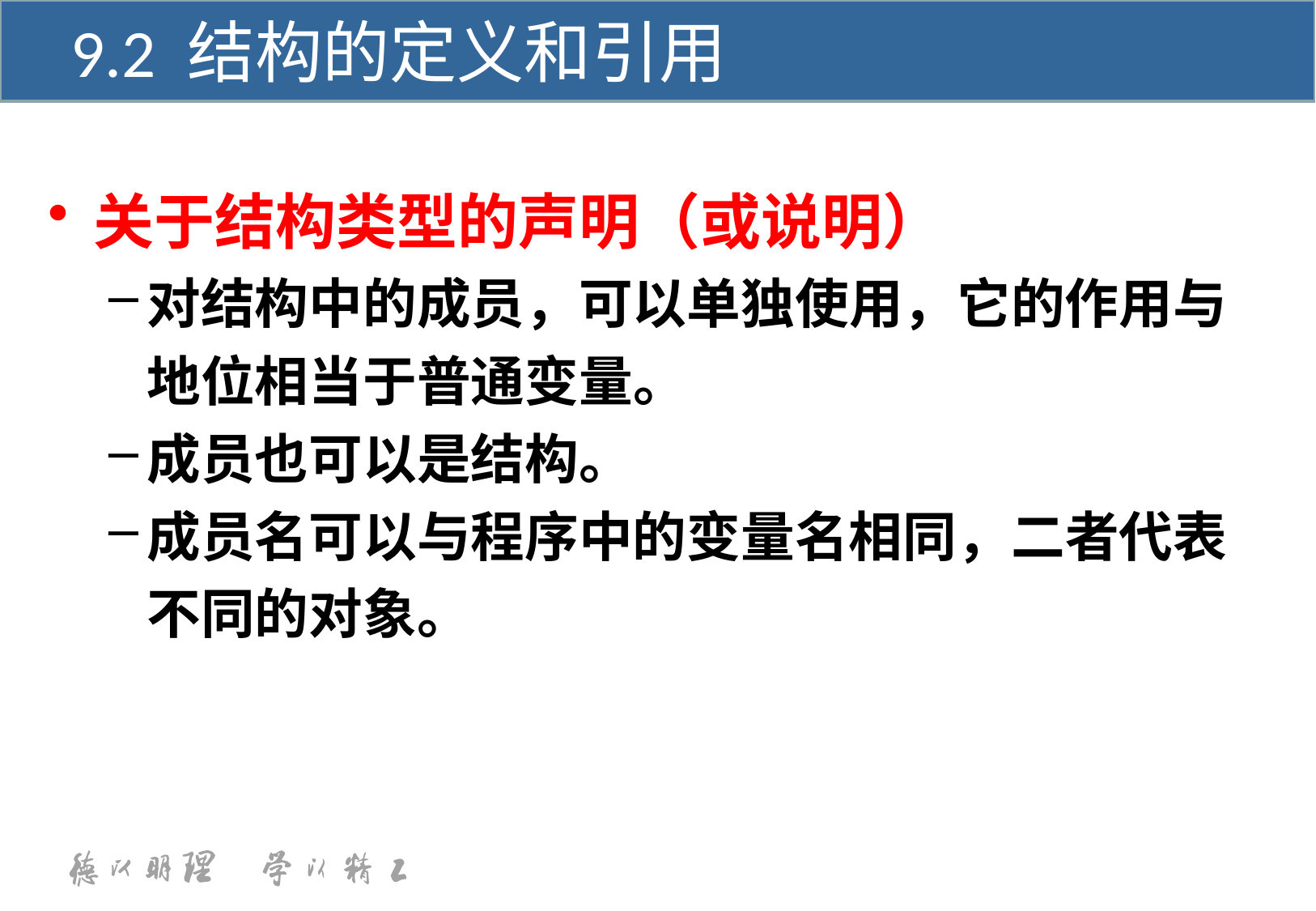

9.2 结构的定义和引用
关于结构类型的声明（或说明）
对结构中的成员，可以单独使用，它的作用与地位相当于普通变量。
成员也可以是结构。
成员名可以与程序中的变量名相同，二者代表不同的对象。